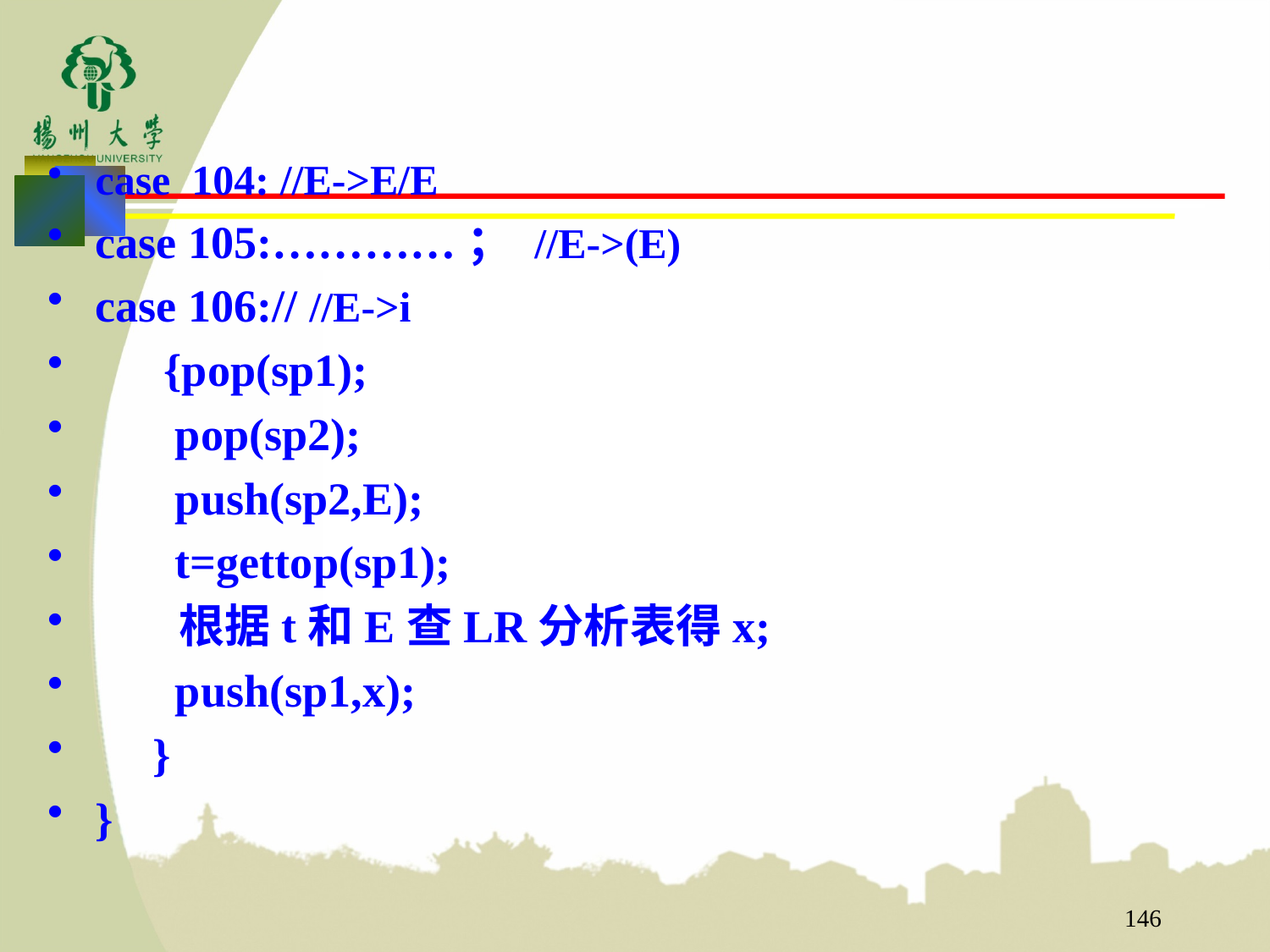

case  104: //E->E/E
case 105:…………； //E->(E)
case 106:// //E->i
      {pop(sp1);
       pop(sp2);
       push(sp2,E);
       t=gettop(sp1);
       根据t和E查LR分析表得x;
       push(sp1,x);
     }
}

146